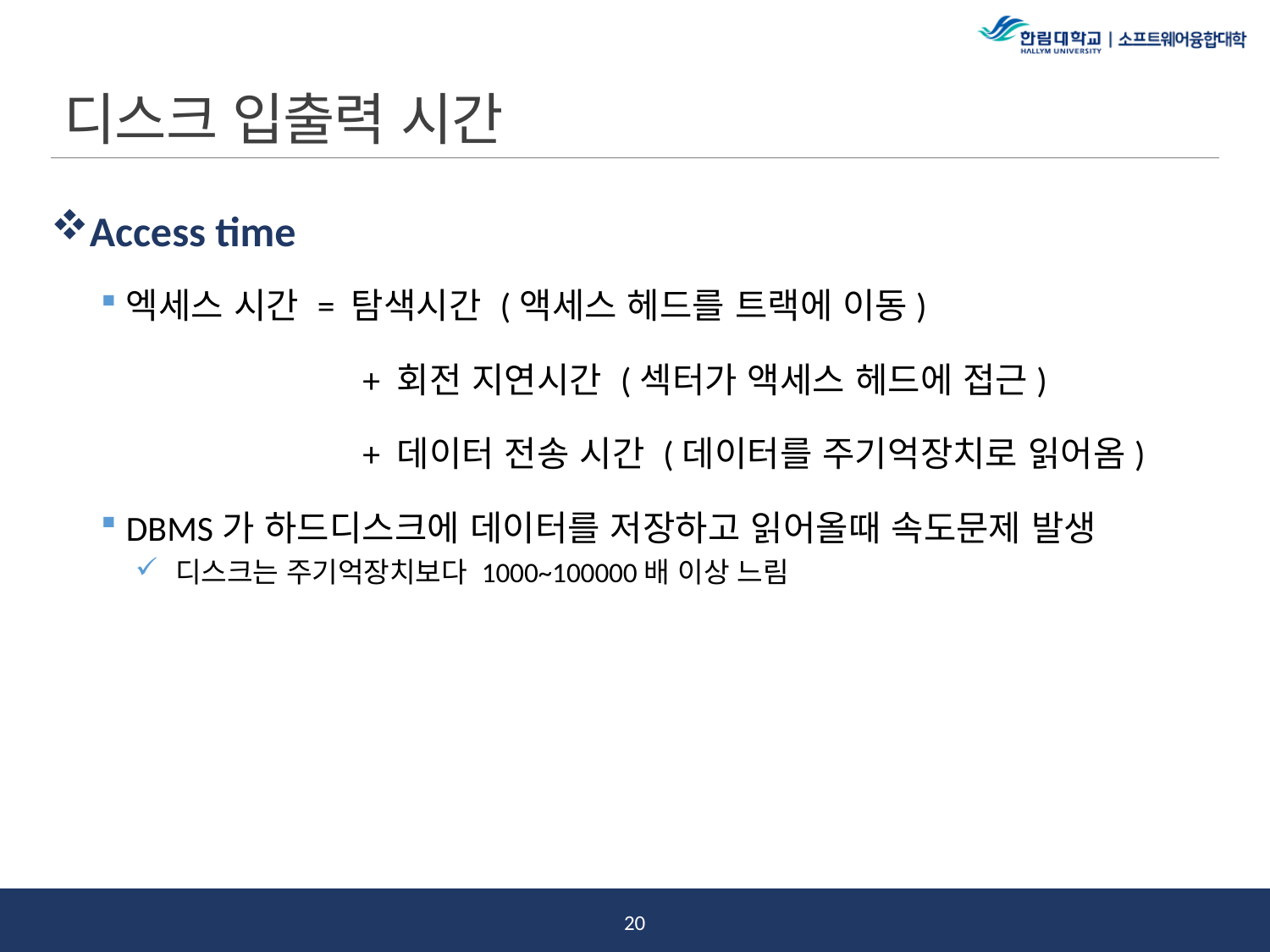

# 디스크 입출력 시간
Access time
엑세스 시간 = 탐색시간 (액세스 헤드를 트랙에 이동)
		 + 회전 지연시간 (섹터가 액세스 헤드에 접근)
		 + 데이터 전송 시간 (데이터를 주기억장치로 읽어옴)
DBMS가 하드디스크에 데이터를 저장하고 읽어올때 속도문제 발생
디스크는 주기억장치보다 1000~100000배 이상 느림
20